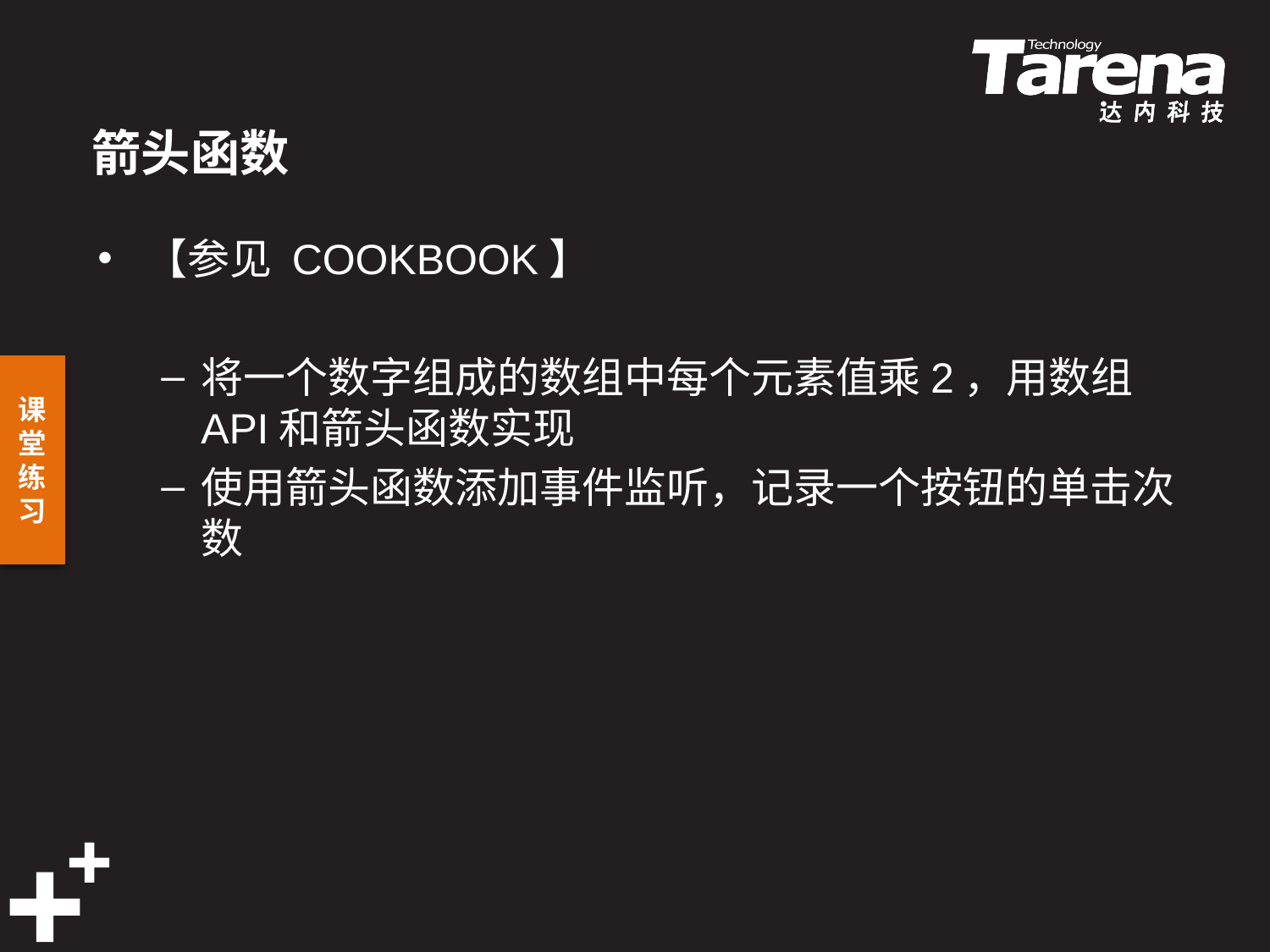

# 箭头函数
【参见 COOKBOOK】

将一个数字组成的数组中每个元素值乘2，用数组API和箭头函数实现
使用箭头函数添加事件监听，记录一个按钮的单击次数